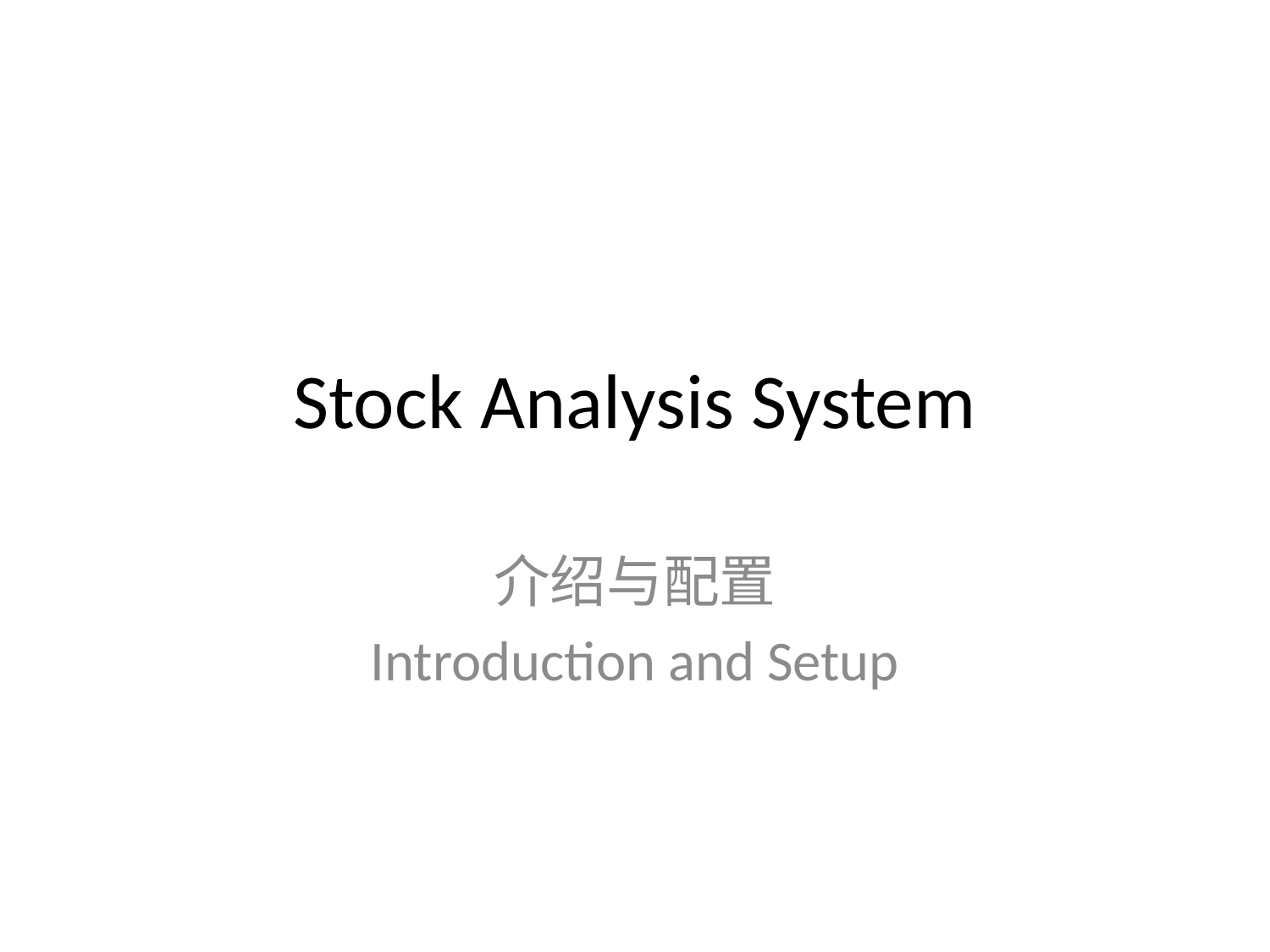

# Stock Analysis System
介绍与配置
Introduction and Setup